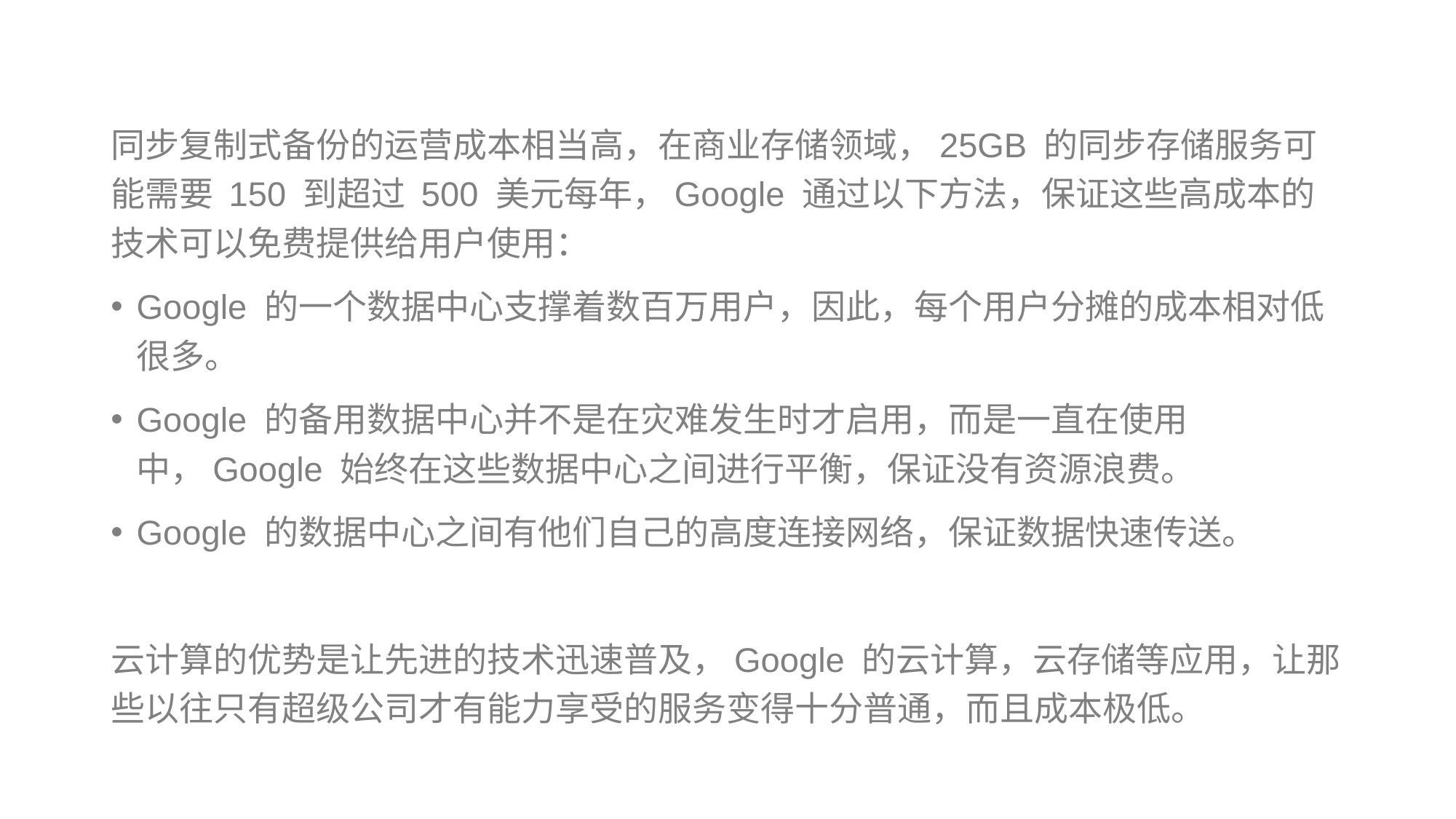

同步复制式备份的运营成本相当高，在商业存储领域，25GB 的同步存储服务可能需要 150 到超过 500 美元每年，Google 通过以下方法，保证这些高成本的技术可以免费提供给用户使用：
Google 的一个数据中心支撑着数百万用户，因此，每个用户分摊的成本相对低很多。
Google 的备用数据中心并不是在灾难发生时才启用，而是一直在使用中，Google 始终在这些数据中心之间进行平衡，保证没有资源浪费。
Google 的数据中心之间有他们自己的高度连接网络，保证数据快速传送。

云计算的优势是让先进的技术迅速普及，Google 的云计算，云存储等应用，让那些以往只有超级公司才有能力享受的服务变得十分普通，而且成本极低。